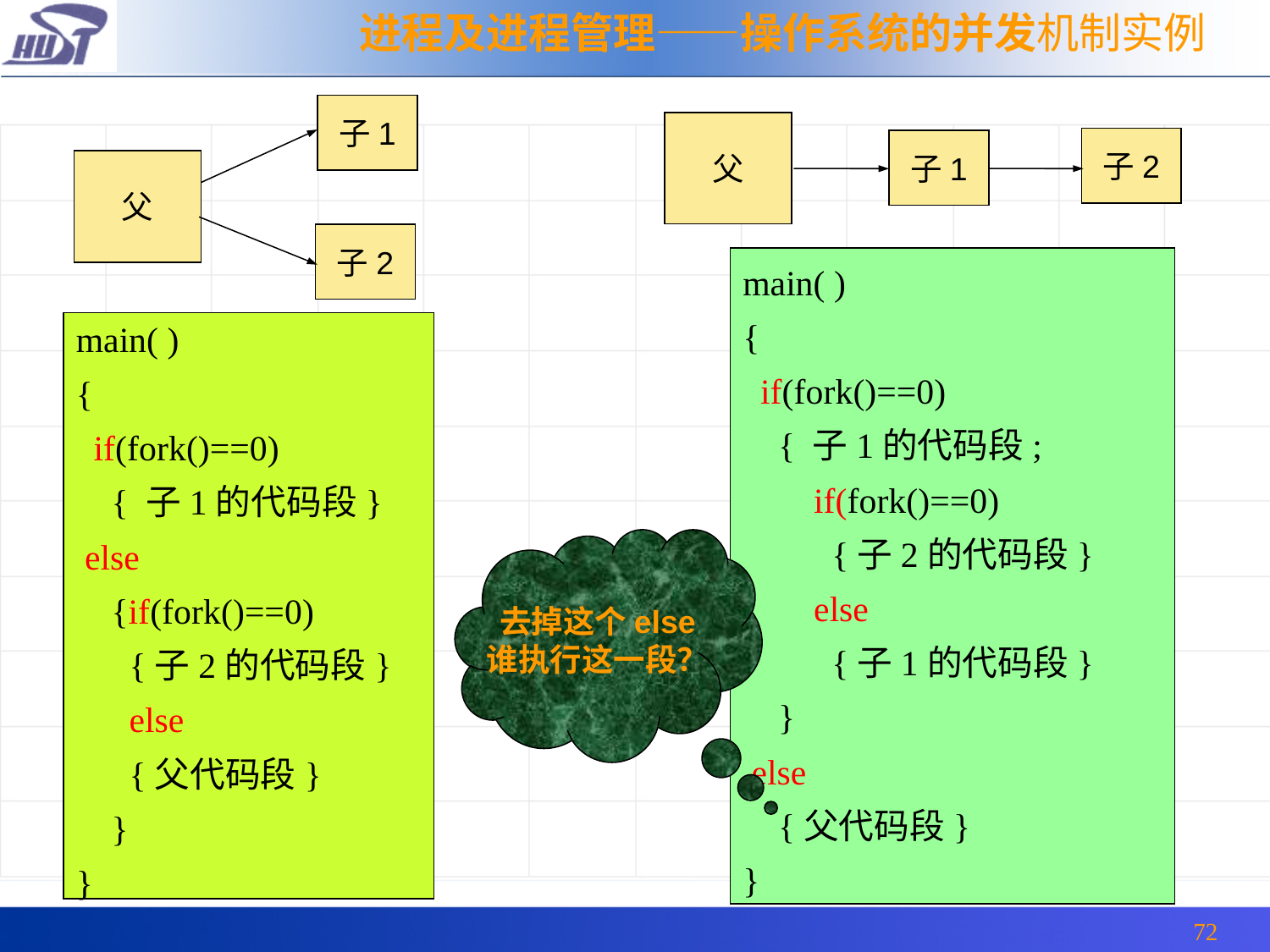

进程及进程管理——操作系统的并发机制实例
子1

父

子2
父
子2
子1

main( )
{
  if(fork()==0)
    { 子1的代码段;
        if(fork()==0)
          {子2的代码段}
        else
          {子1的代码段}
    }
 else
    {父代码段}
}
main( )
{
  if(fork()==0)
    { 子1的代码段}
 else
    {if(fork()==0)
      {子2的代码段}
      else
      {父代码段}
    }
}
去掉这个else
谁执行这一段？
72